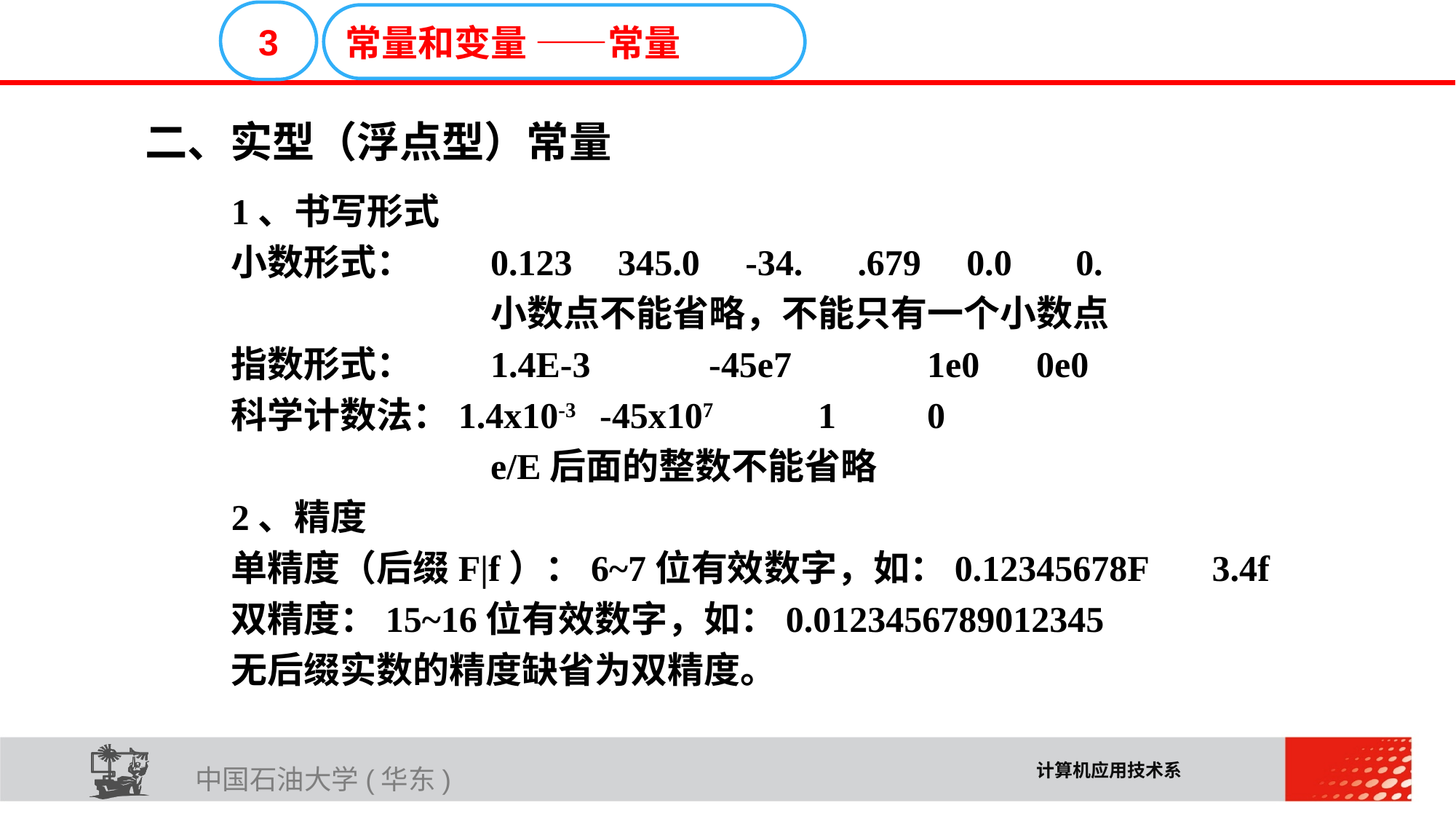

E6636B02012BD195C019CE06C16E30F4C33D02E32711A616D0819A1A3DEC08F98FFCE503BC41BA966B45D6F0472B73A72FC0F2BE2AA537FE6A04217657FCC2FDBF2DB6715F2B3FB871C24A61410
3
常量和变量 ——常量
二、实型（浮点型）常量
1、书写形式
小数形式：	0.123     345.0     -34.      .679     0.0       0.
			小数点不能省略，不能只有一个小数点
指数形式：	1.4E-3		-45e7		1e0	0e0
科学计数法：1.4x10-3	-45x107	1	0
			e/E后面的整数不能省略
2、精度
单精度（后缀F|f）：6~7位有效数字，如：0.12345678F       3.4f
双精度：15~16位有效数字，如：0.0123456789012345
无后缀实数的精度缺省为双精度。
15